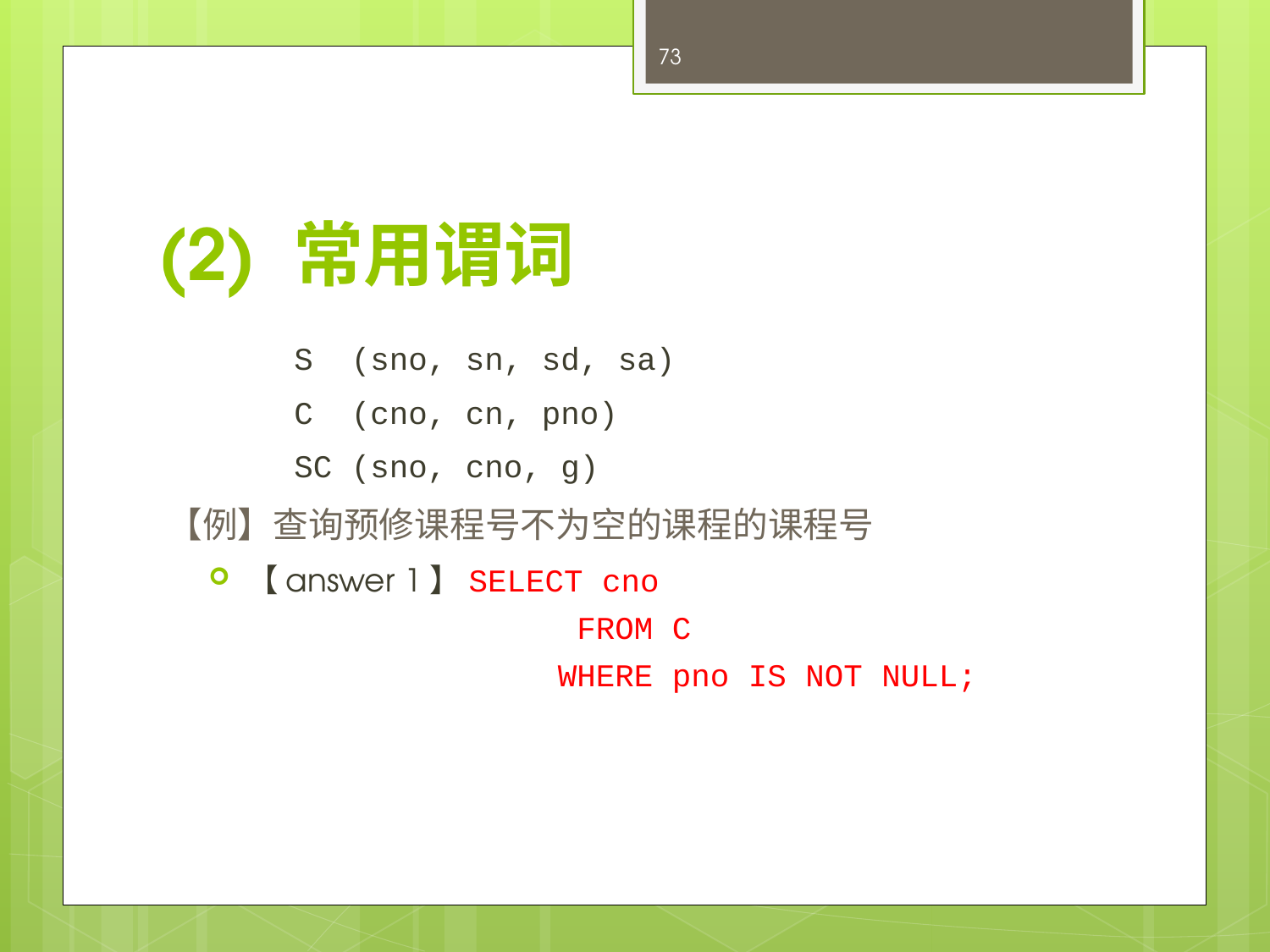

73
# (2) 常用谓词
	S  (sno, sn, sd, sa)
	C  (cno, cn, pno)
	SC (sno, cno, g)
【例】查询预修课程号不为空的课程的课程号
【answer 1】SELECT cno
		    FROM C
		   WHERE pno IS NOT NULL;